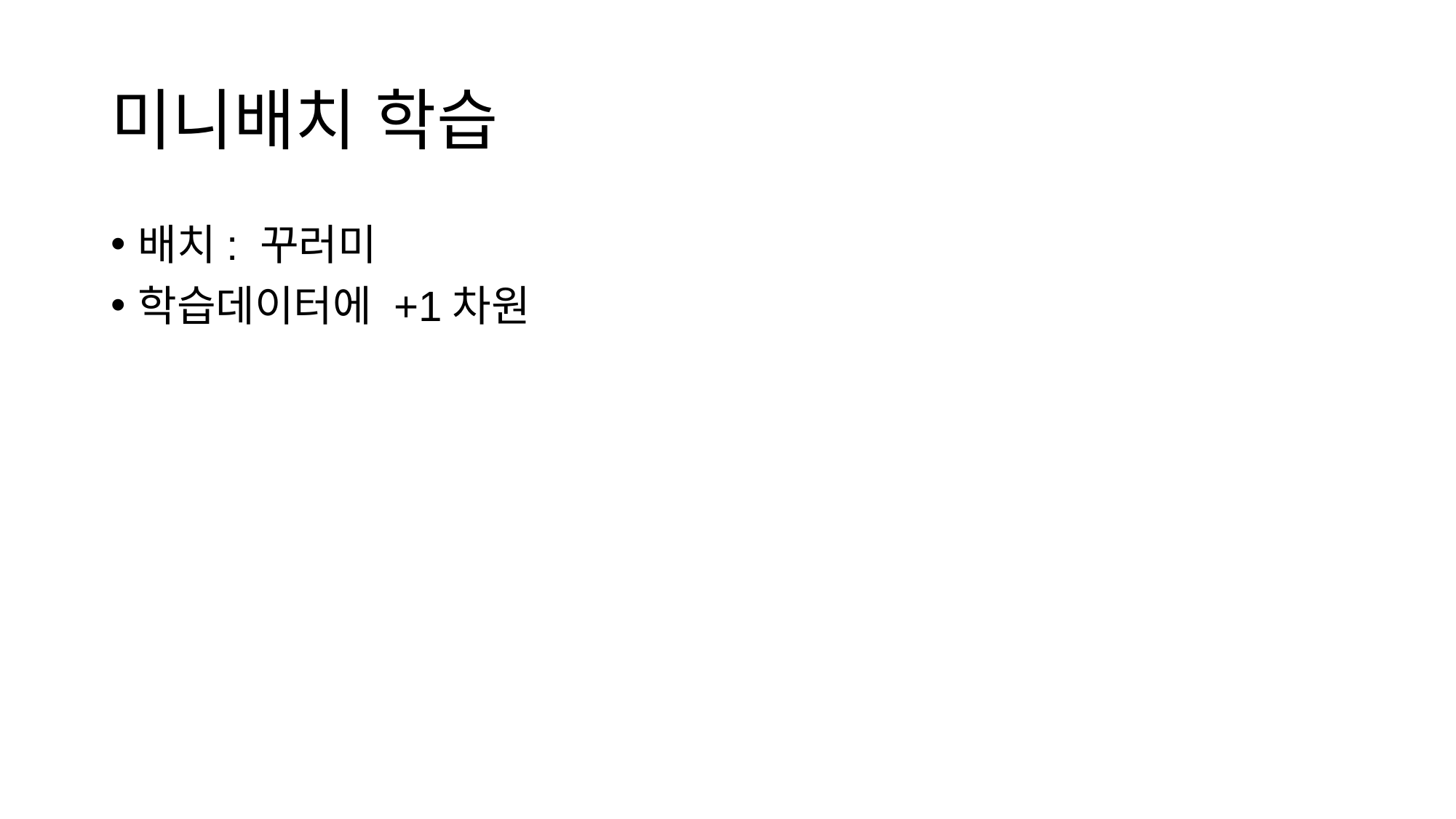

# 미니배치 학습
배치: 꾸러미
학습데이터에 +1차원